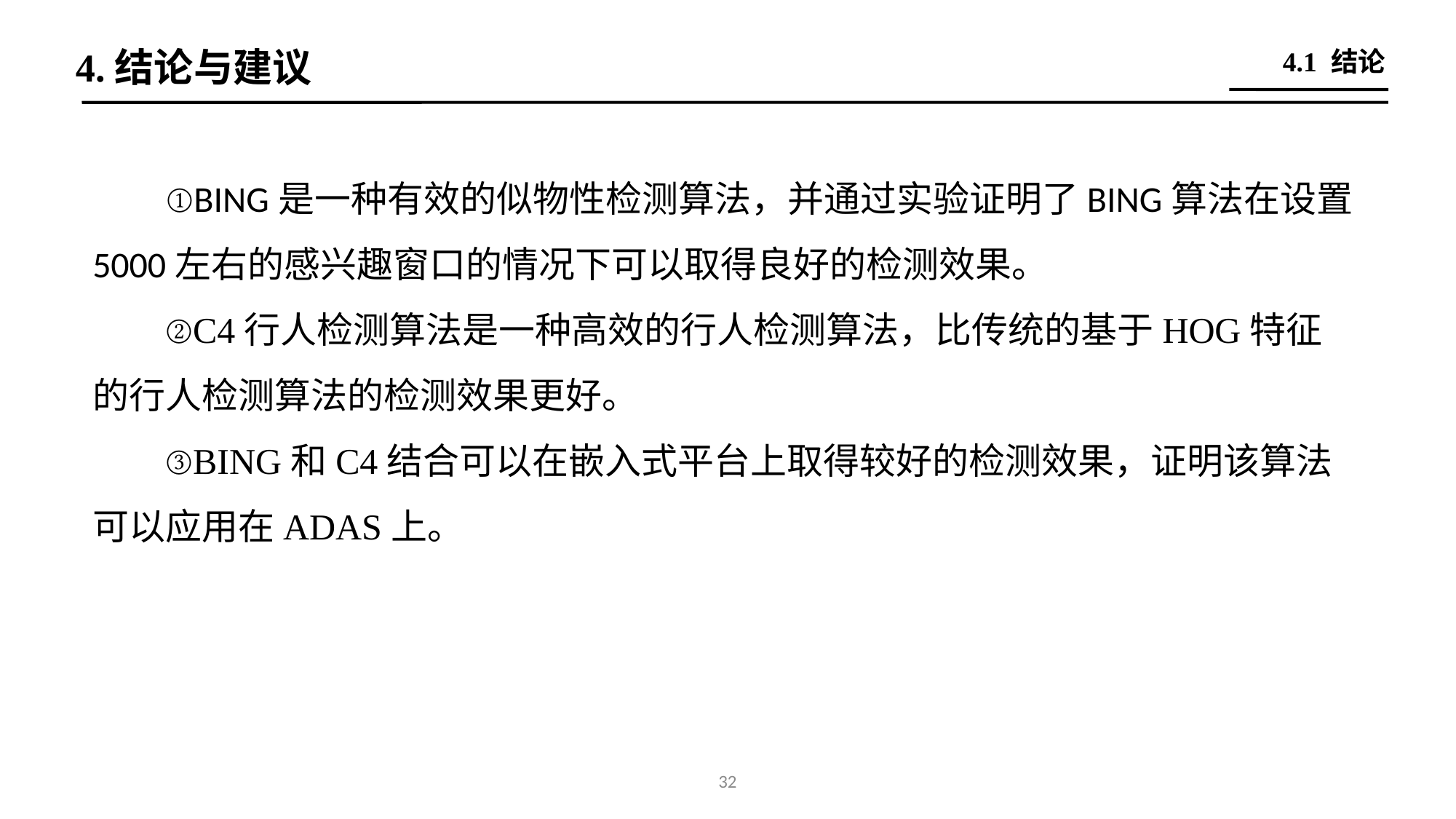

4.结论与建议
4.1 结论

         ①BING是一种有效的似物性检测算法，并通过实验证明了BING算法在设置5000左右的感兴趣窗口的情况下可以取得良好的检测效果。
        ②C4行人检测算法是一种高效的行人检测算法，比传统的基于HOG特征的行人检测算法的检测效果更好。
        ③BING和C4结合可以在嵌入式平台上取得较好的检测效果，证明该算法可以应用在ADAS上。

32